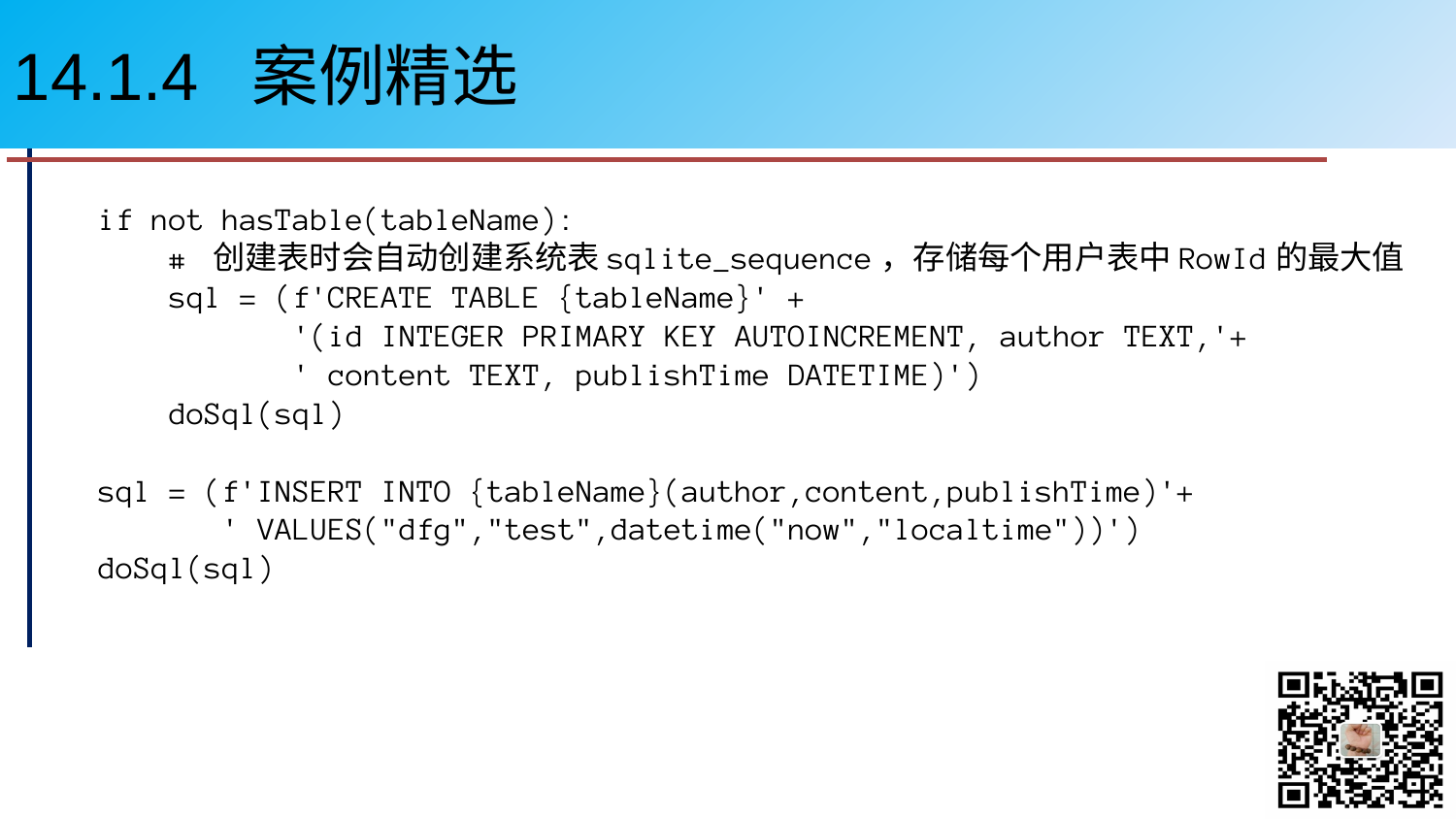

# 14.1.4  案例精选
if not hasTable(tableName):
    # 创建表时会自动创建系统表sqlite_sequence，存储每个用户表中RowId的最大值
    sql = (f'CREATE TABLE {tableName}' +
           '(id INTEGER PRIMARY KEY AUTOINCREMENT, author TEXT,'+
           ' content TEXT, publishTime DATETIME)')
    doSql(sql)

sql = (f'INSERT INTO {tableName}(author,content,publishTime)'+
       ' VALUES("dfg","test",datetime("now","localtime"))')
doSql(sql)